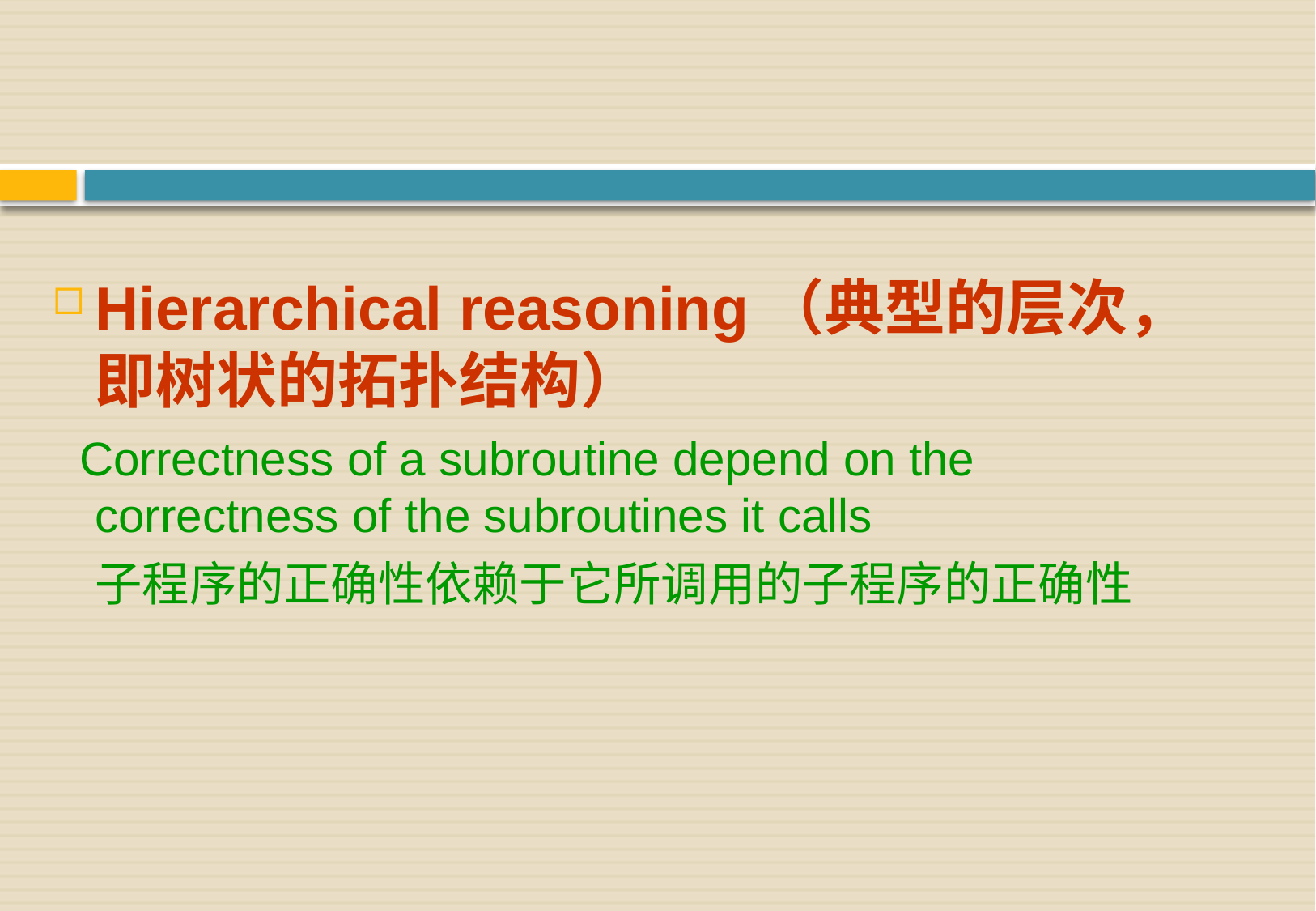

#
Hierarchical reasoning（典型的层次，即树状的拓扑结构）
  Correctness of a subroutine depend on the correctness of the subroutines it calls
   子程序的正确性依赖于它所调用的子程序的正确性